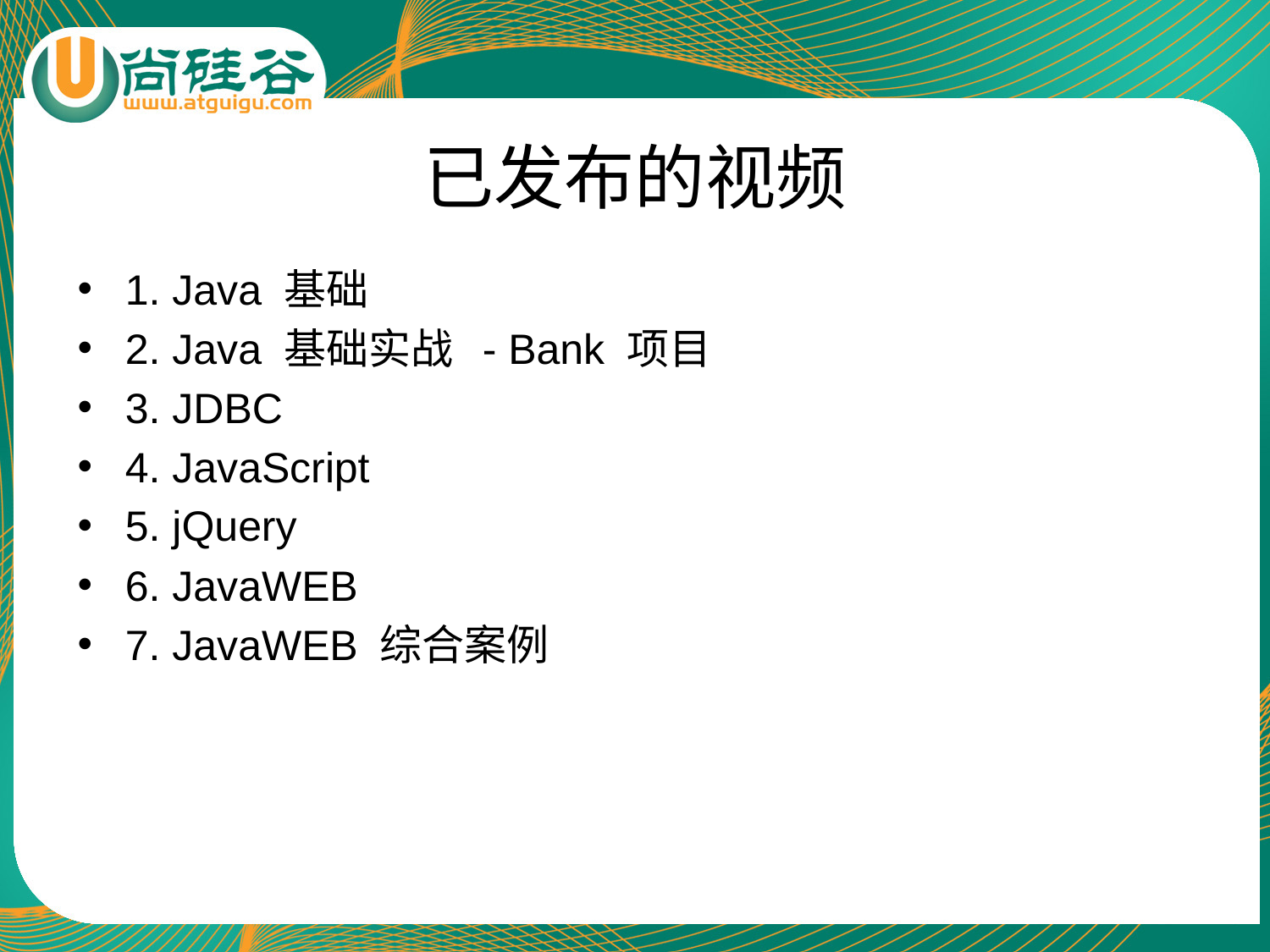

# 已发布的视频
1. Java 基础
2. Java 基础实战  - Bank 项目
3. JDBC
4. JavaScript
5. jQuery
6. JavaWEB
7. JavaWEB 综合案例